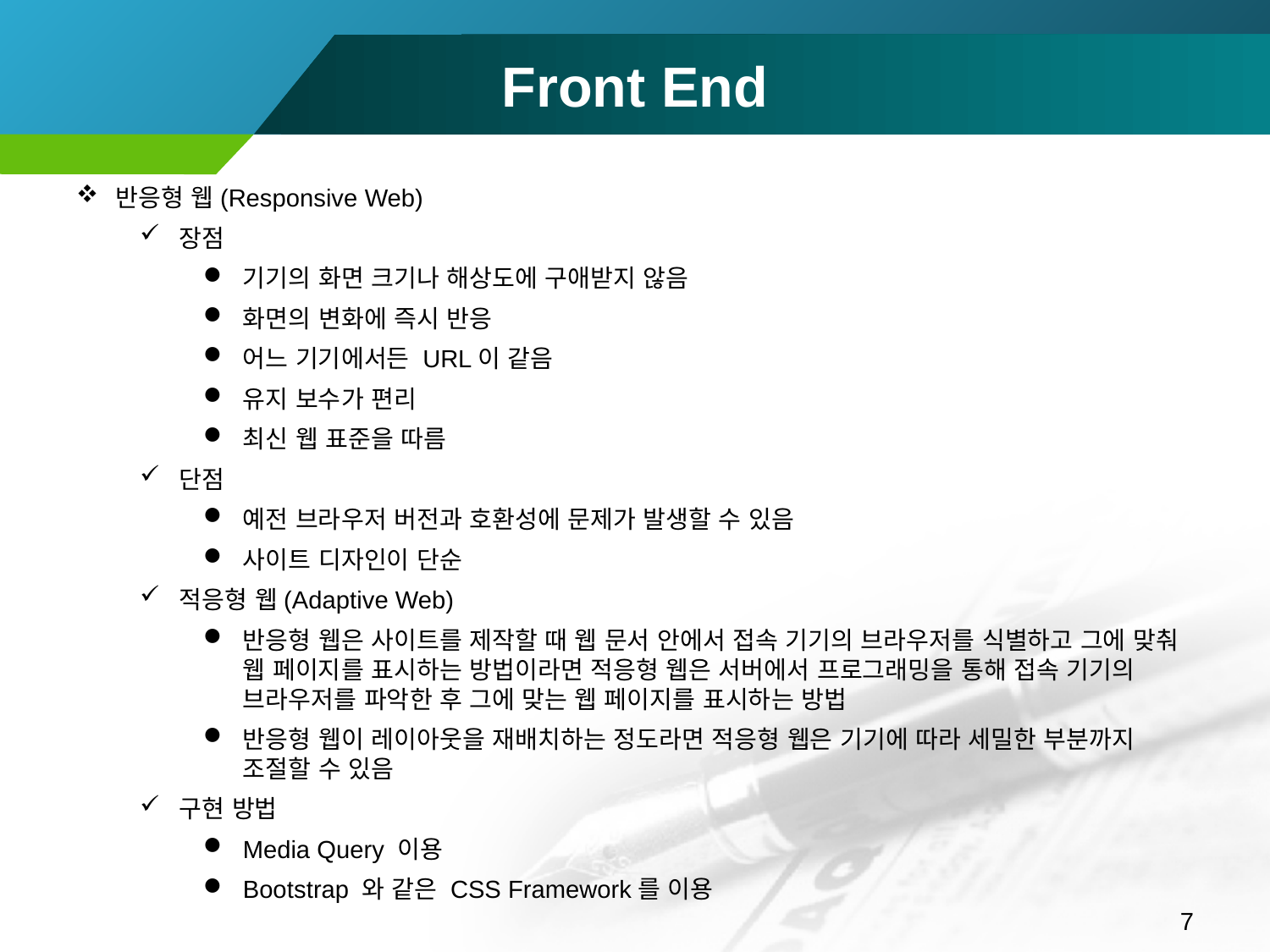

# Front End
반응형 웹(Responsive Web)
장점
기기의 화면 크기나 해상도에 구애받지 않음
화면의 변화에 즉시 반응
어느 기기에서든 URL이 같음
유지 보수가 편리
최신 웹 표준을 따름
단점
예전 브라우저 버전과 호환성에 문제가 발생할 수 있음
사이트 디자인이 단순
적응형 웹(Adaptive Web)
반응형 웹은 사이트를 제작할 때 웹 문서 안에서 접속 기기의 브라우저를 식별하고 그에 맞춰 웹 페이지를 표시하는 방법이라면 적응형 웹은 서버에서 프로그래밍을 통해 접속 기기의 브라우저를 파악한 후 그에 맞는 웹 페이지를 표시하는 방법
반응형 웹이 레이아웃을 재배치하는 정도라면 적응형 웹은 기기에 따라 세밀한 부분까지 조절할 수 있음
구현 방법
Media Query 이용
Bootstrap 와 같은 CSS Framework를 이용

7